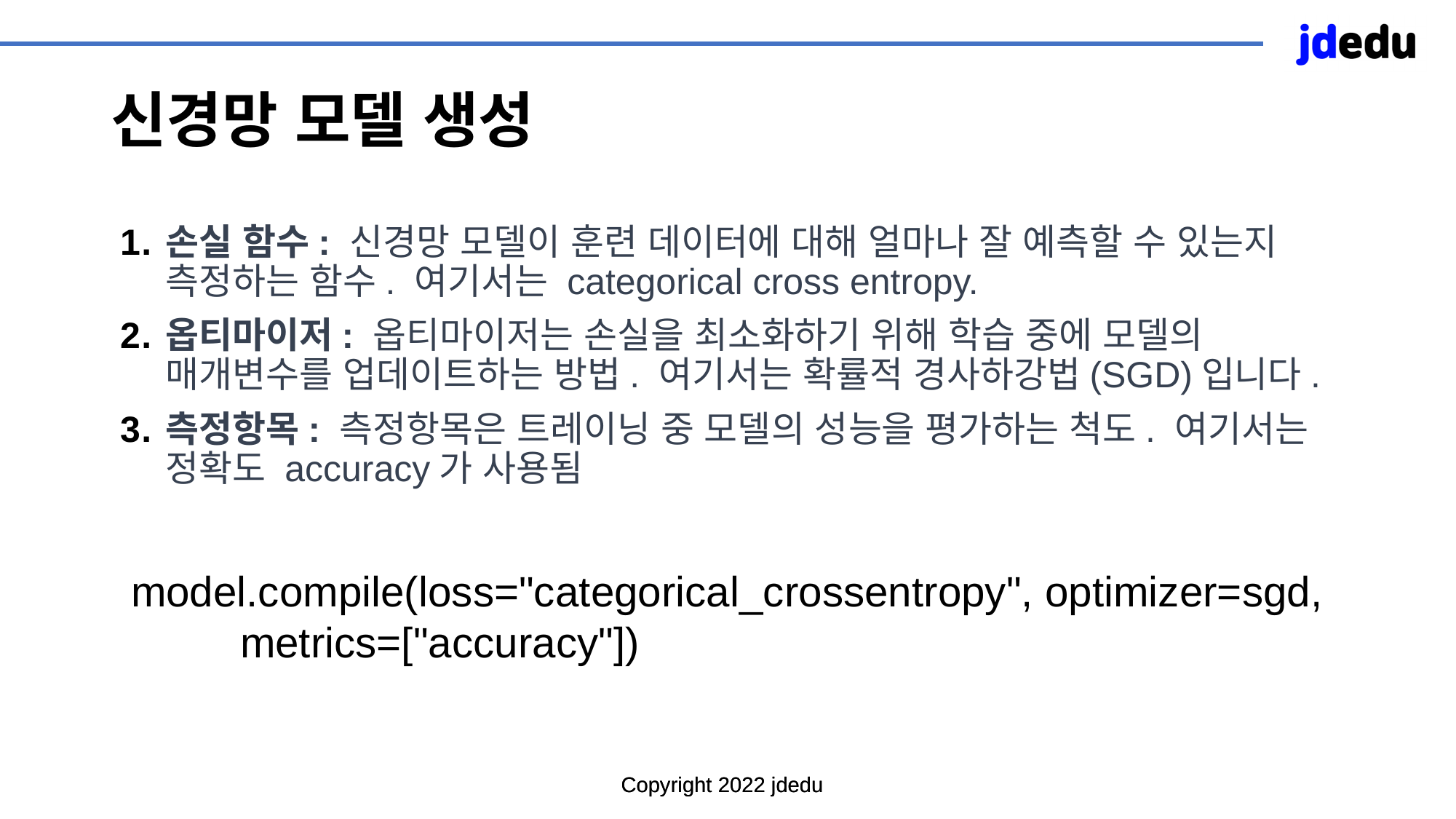

# 신경망 모델 생성
손실 함수: 신경망 모델이 훈련 데이터에 대해 얼마나 잘 예측할 수 있는지 측정하는 함수. 여기서는 categorical cross entropy.
옵티마이저: 옵티마이저는 손실을 최소화하기 위해 학습 중에 모델의 매개변수를 업데이트하는 방법. 여기서는 확률적 경사하강법(SGD)입니다.
측정항목: 측정항목은 트레이닝 중 모델의 성능을 평가하는 척도. 여기서는 정확도 accuracy가 사용됨
model.compile(loss="categorical_crossentropy", optimizer=sgd,
	metrics=["accuracy"])